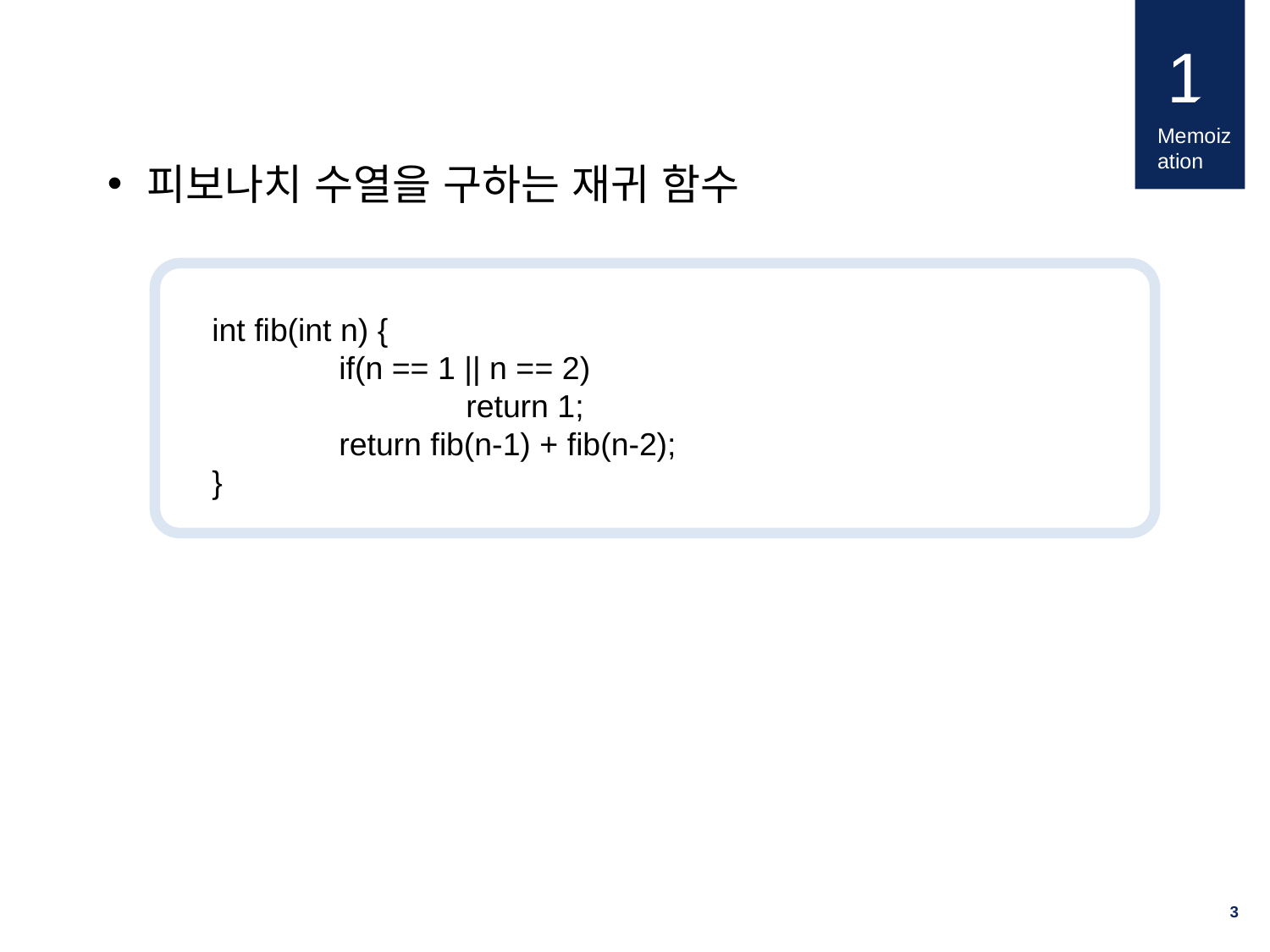

1

Memoization
피보나치 수열을 구하는 재귀 함수

int fib(int n) {
	if(n == 1 || n == 2)
		return 1;
	return fib(n-1) + fib(n-2);
}
3